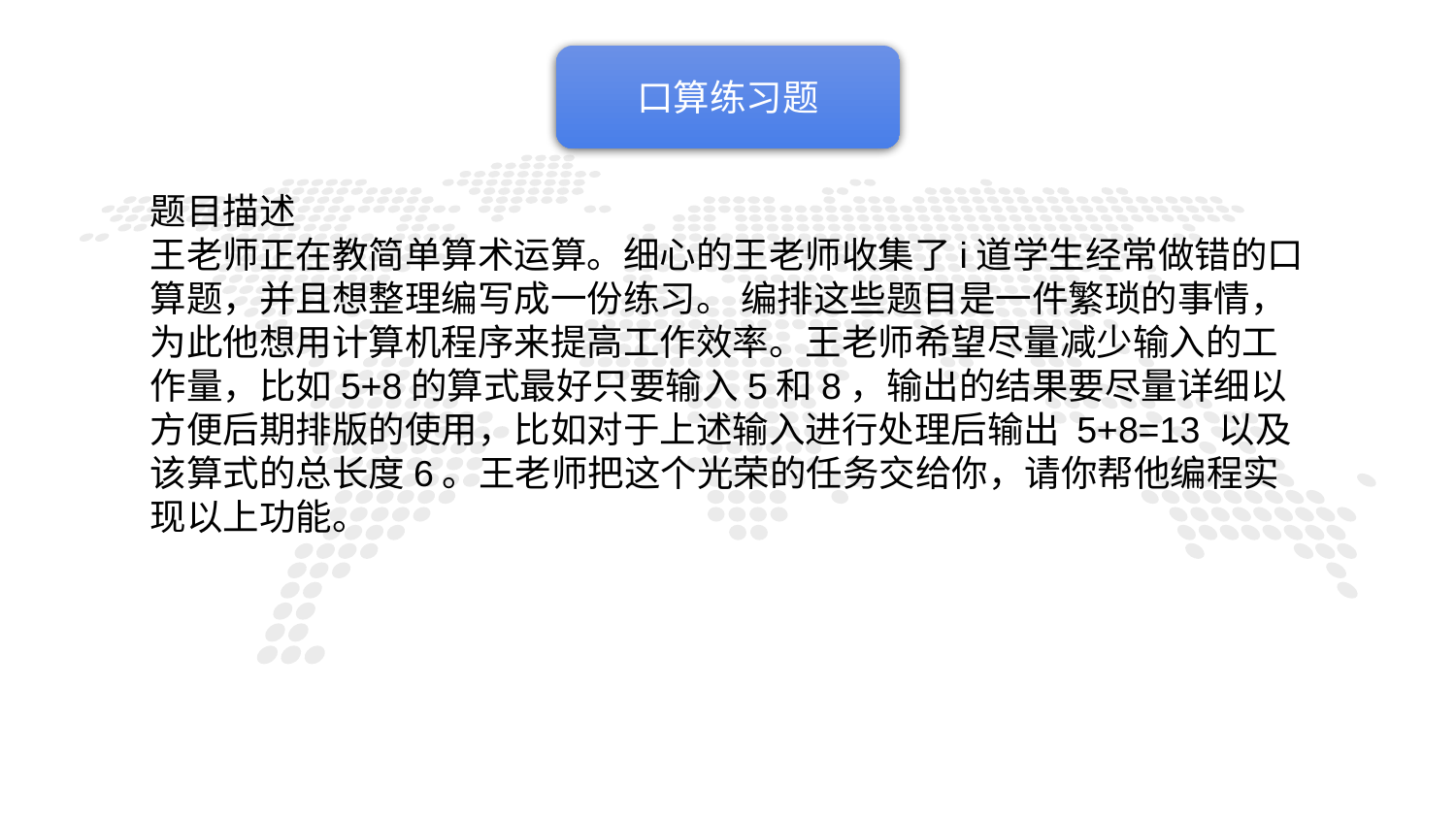

口算练习题
题目描述
王老师正在教简单算术运算。细心的王老师收集了i道学生经常做错的口算题，并且想整理编写成一份练习。 编排这些题目是一件繁琐的事情，为此他想用计算机程序来提高工作效率。王老师希望尽量减少输入的工作量，比如5+8的算式最好只要输入5和8，输出的结果要尽量详细以方便后期排版的使用，比如对于上述输入进行处理后输出 5+8=13 以及该算式的总长度6。王老师把这个光荣的任务交给你，请你帮他编程实现以上功能。